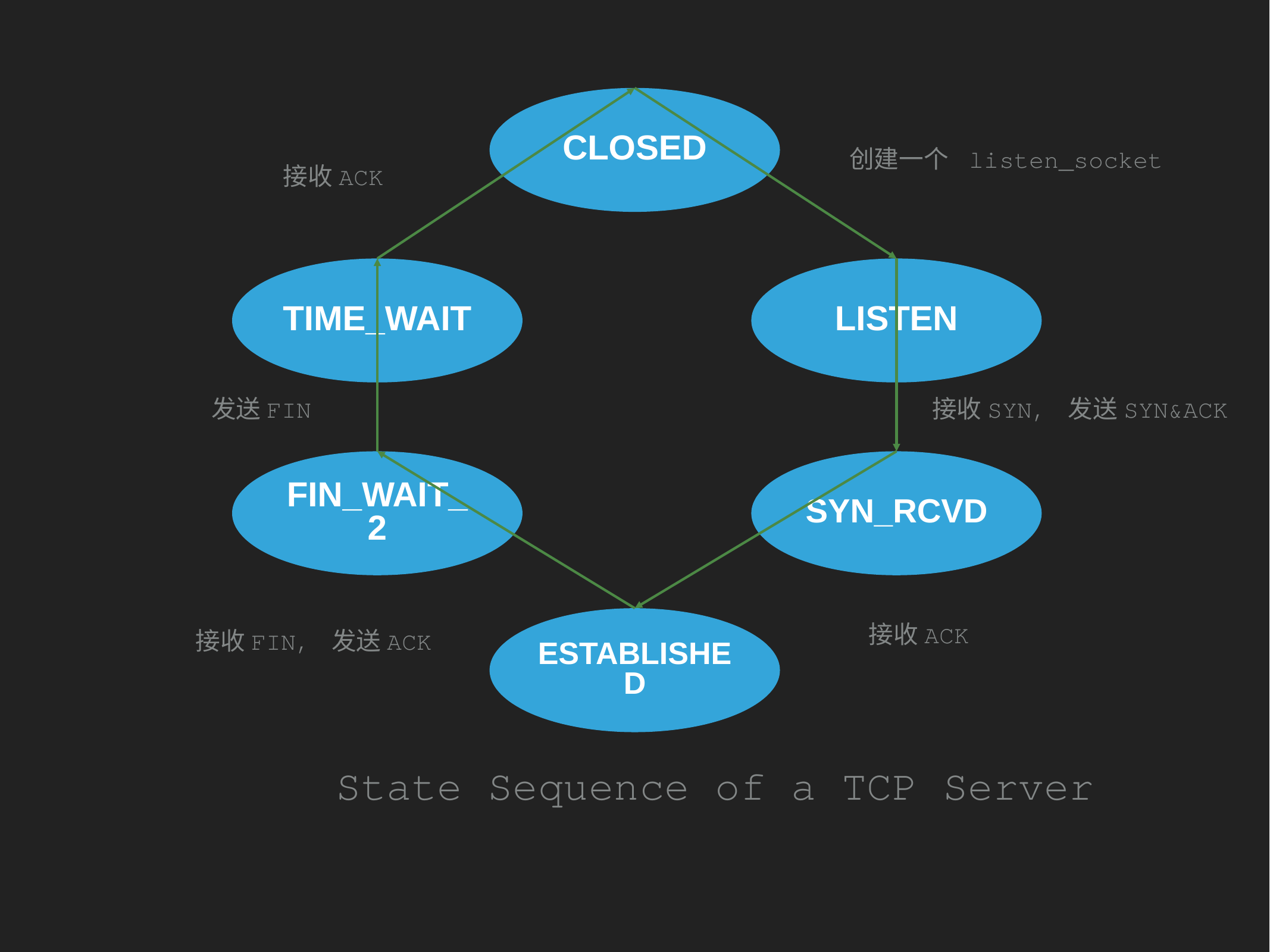

CLOSED
创建一个 listen_socket
接收ACK
TIME_WAIT
LISTEN
发送FIN
接收SYN, 发送SYN&ACK
FIN_WAIT_2
SYN_RCVD
ESTABLISHED
接收ACK
接收FIN, 发送ACK
State Sequence of a TCP Server